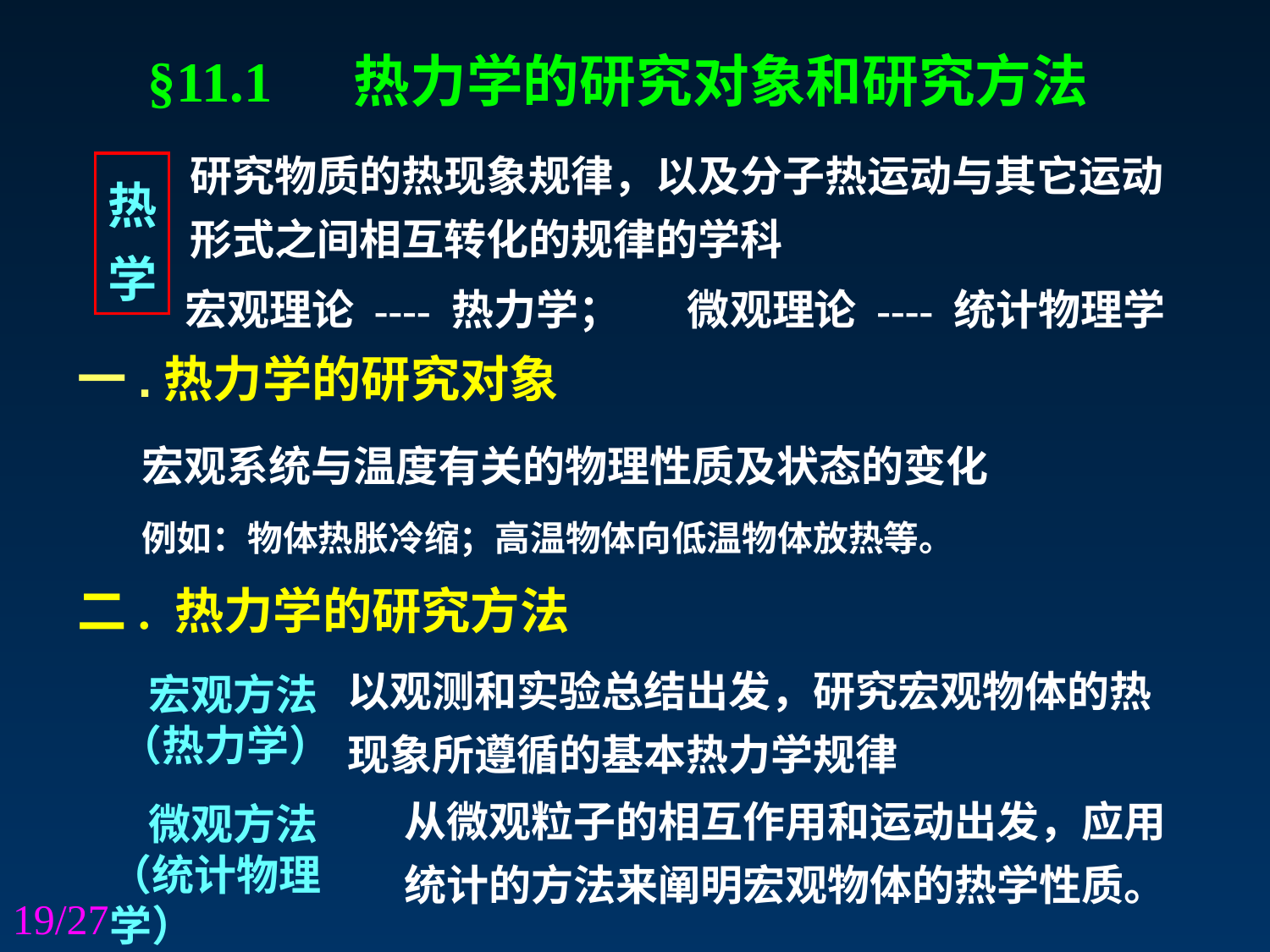

§11.1  热力学的研究对象和研究方法
研究物质的热现象规律，以及分子热运动与其它运动形式之间相互转化的规律的学科
热
学
宏观理论 ---- 热力学；       微观理论 ---- 统计物理学
一.热力学的研究对象
宏观系统与温度有关的物理性质及状态的变化
例如：物体热胀冷缩；高温物体向低温物体放热等。
二. 热力学的研究方法
以观测和实验总结出发，研究宏观物体的热现象所遵循的基本热力学规律
  宏观方法（热力学）
从微观粒子的相互作用和运动出发，应用统计的方法来阐明宏观物体的热学性质。
   微观方法
（统计物理学）
19/27